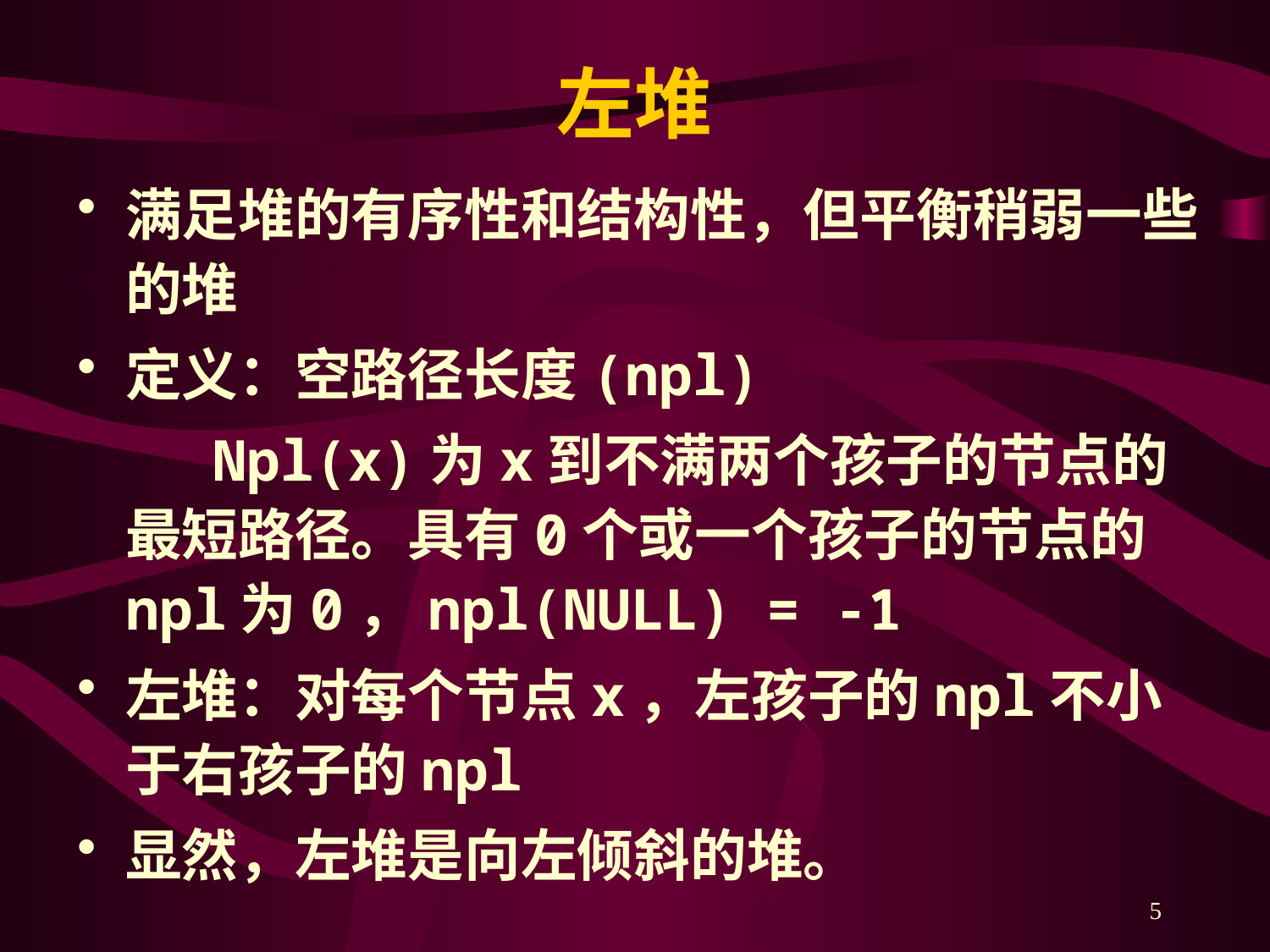

# 左堆
满足堆的有序性和结构性，但平衡稍弱一些的堆
定义：空路径长度(npl)
    Npl(x)为x到不满两个孩子的节点的最短路径。具有0个或一个孩子的节点的npl为0，npl(NULL) = -1
左堆：对每个节点x，左孩子的npl不小于右孩子的npl
显然，左堆是向左倾斜的堆。
5